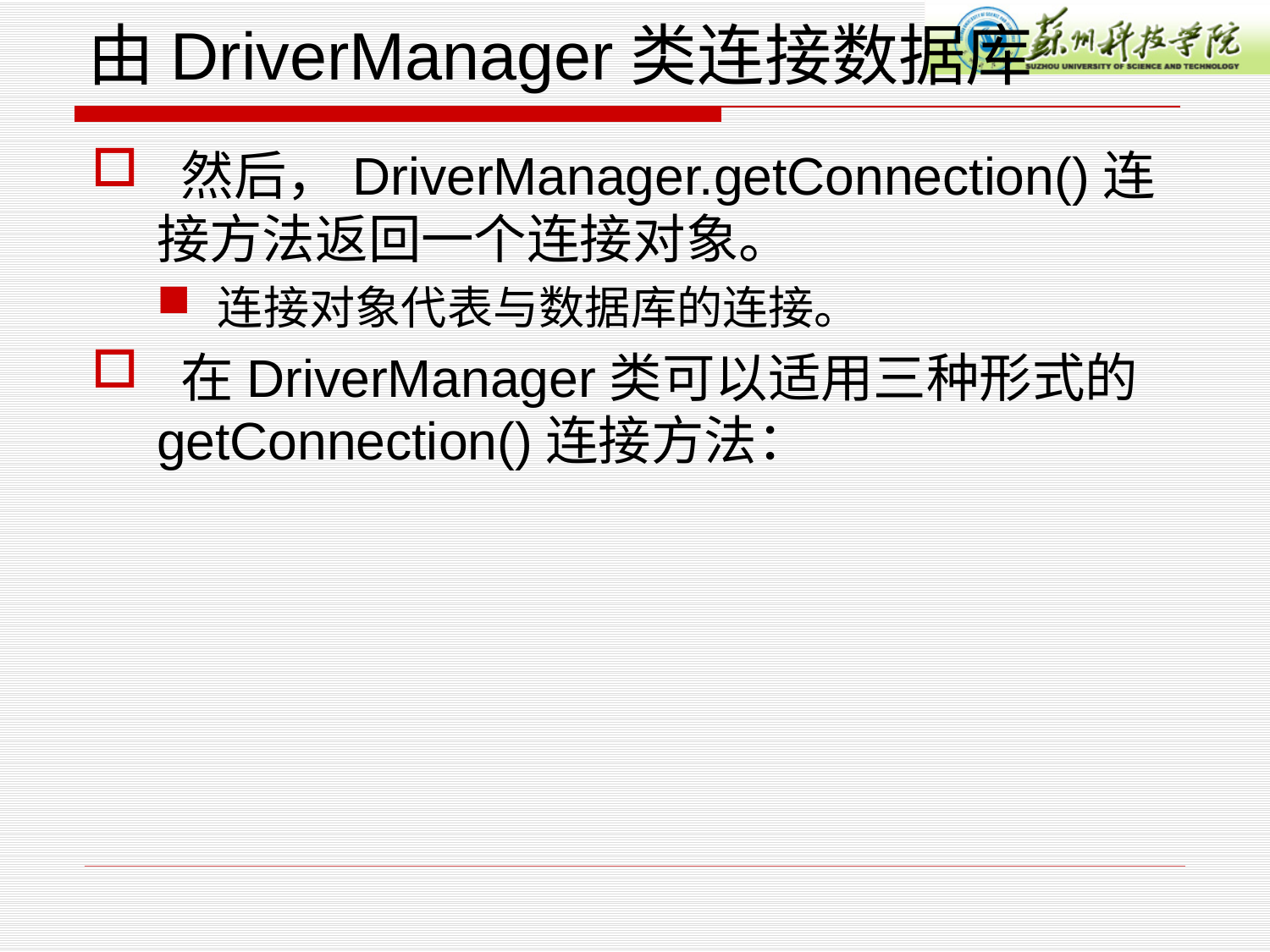

# 由DriverManager类连接数据库
 然后，DriverManager.getConnection()连接方法返回一个连接对象。
连接对象代表与数据库的连接。
 在DriverManager类可以适用三种形式的getConnection()连接方法：